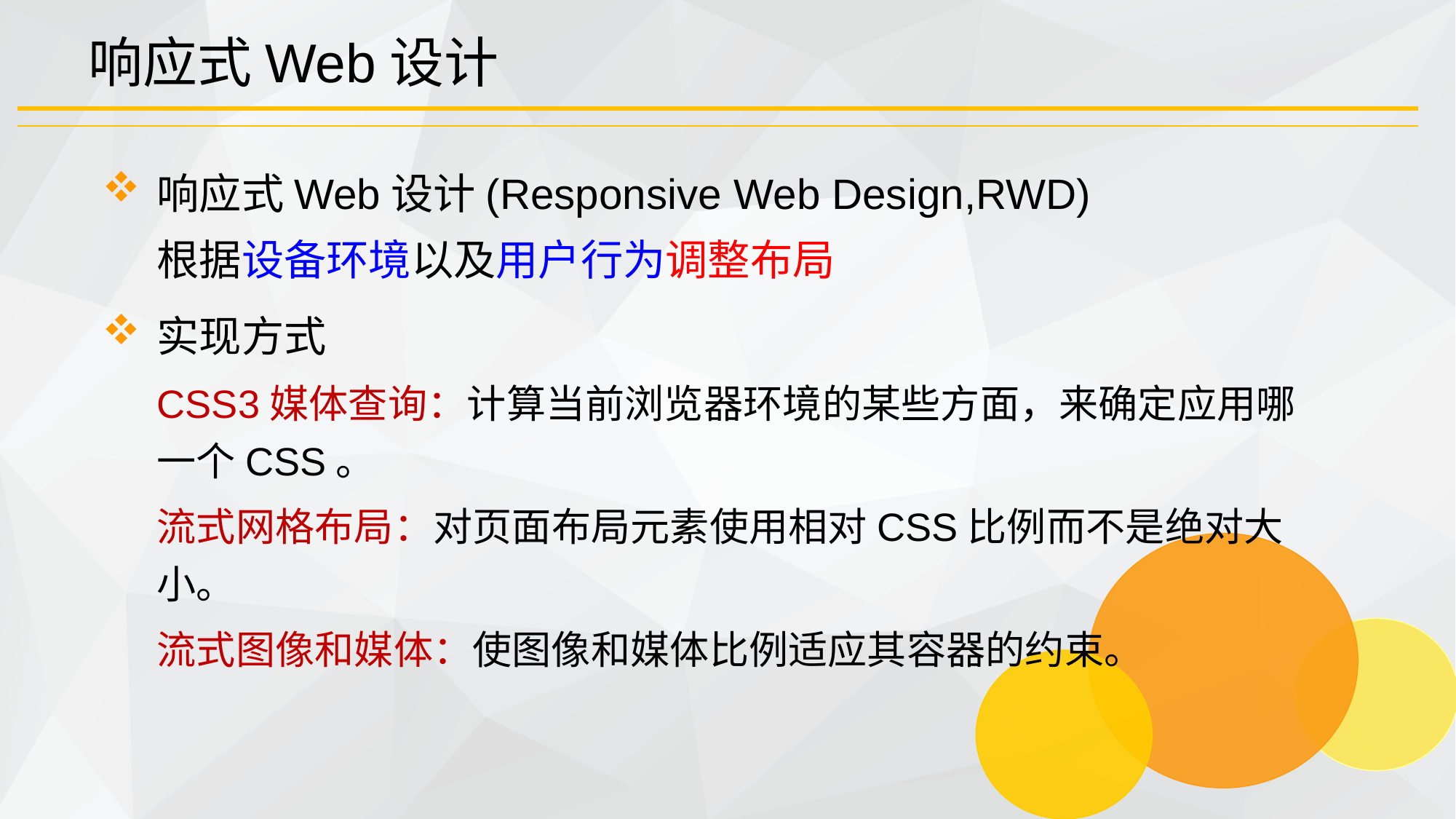

# 响应式Web设计
响应式Web设计(Responsive Web Design,RWD)
根据设备环境以及用户行为调整布局
实现方式
CSS3媒体查询：计算当前浏览器环境的某些方面，来确定应用哪一个CSS。
流式网格布局：对页面布局元素使用相对CSS比例而不是绝对大小。
流式图像和媒体：使图像和媒体比例适应其容器的约束。